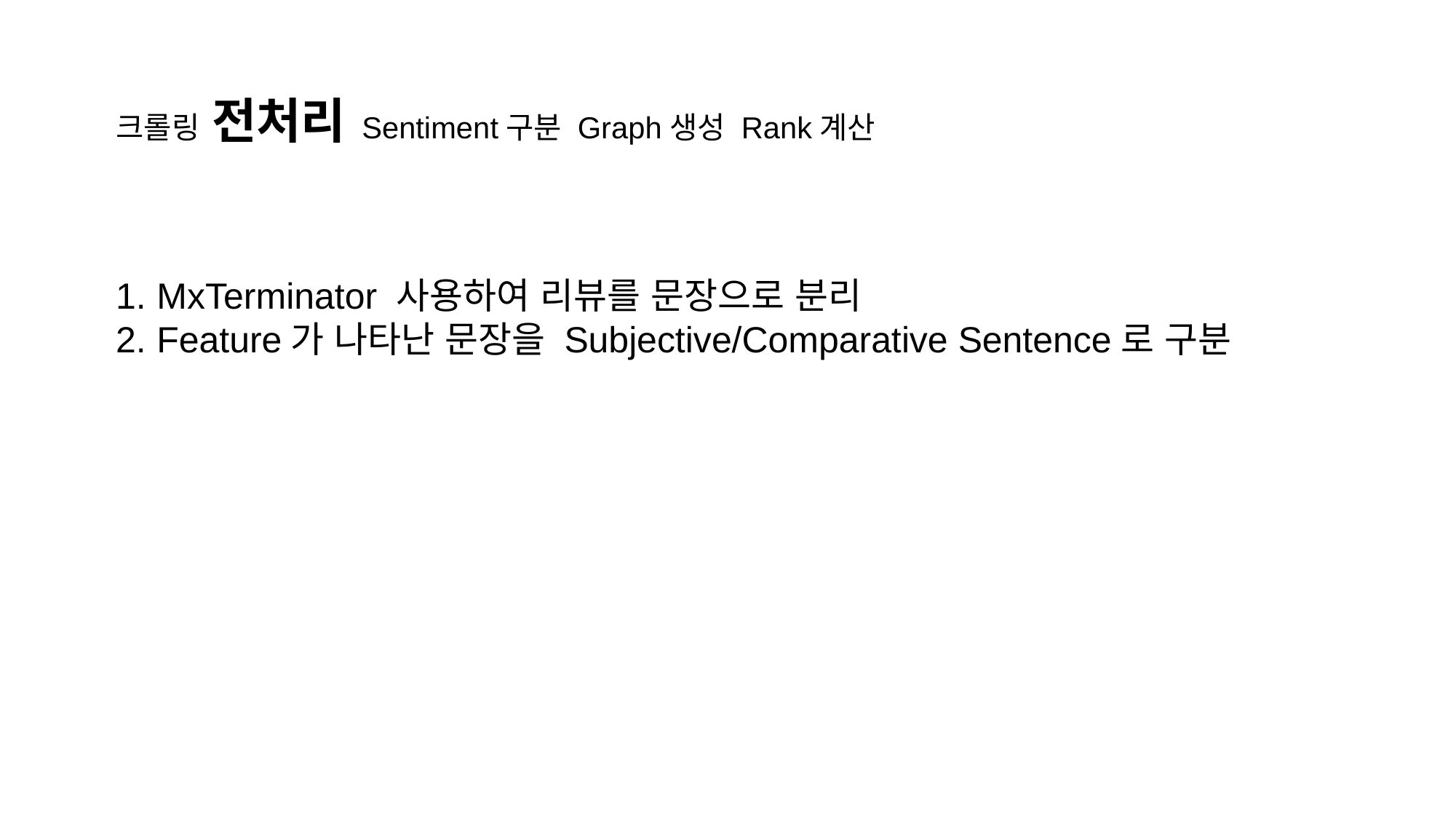

크롤링 전처리 Sentiment구분 Graph생성 Rank계산
MxTerminator 사용하여 리뷰를 문장으로 분리
Feature가 나타난 문장을 Subjective/Comparative Sentence로 구분